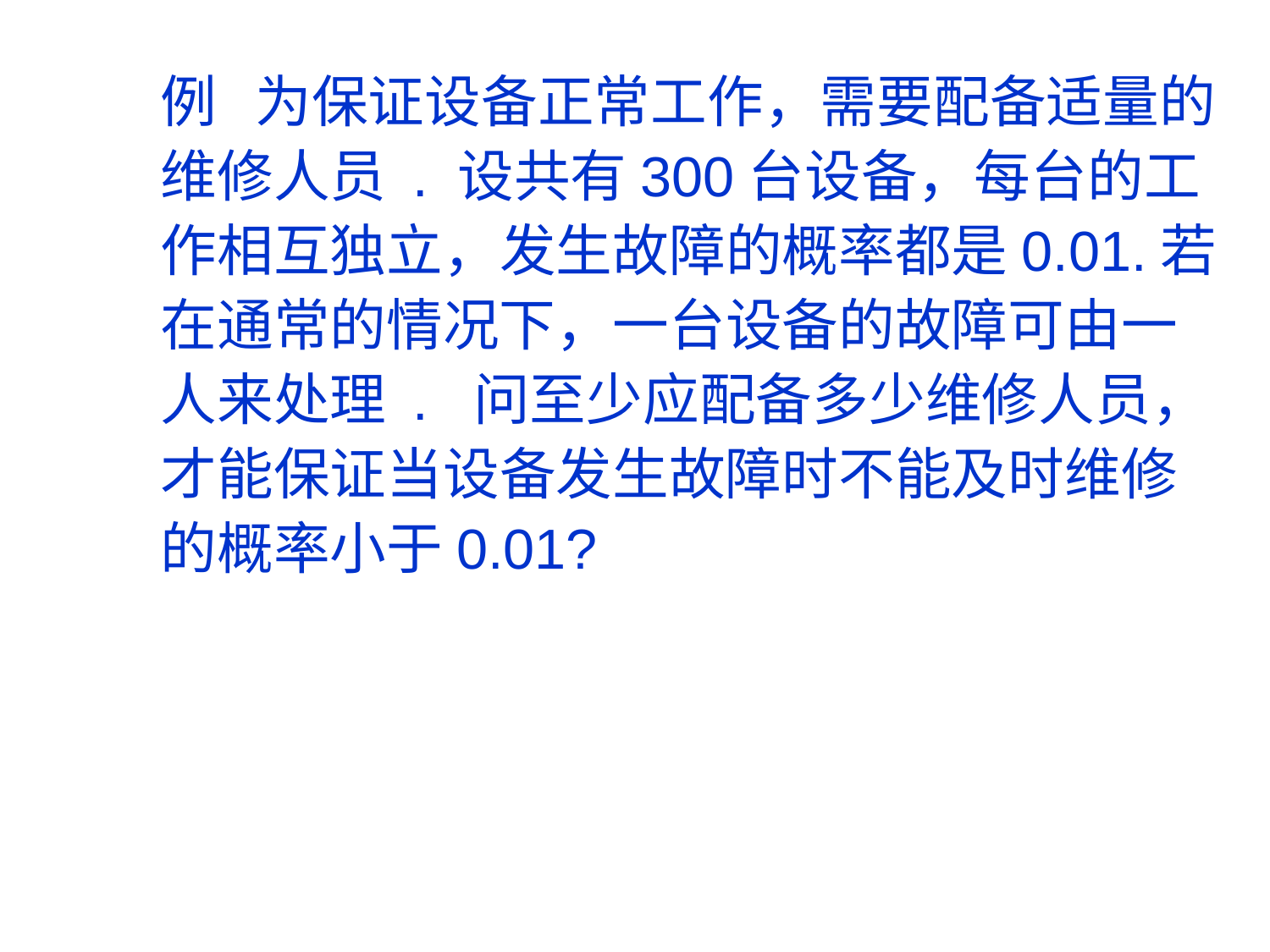

例   为保证设备正常工作，需要配备适量的维修人员 . 设共有300台设备，每台的工作相互独立，发生故障的概率都是0.01.若在通常的情况下，一台设备的故障可由一人来处理 .  问至少应配备多少维修人员，才能保证当设备发生故障时不能及时维修的概率小于0.01?